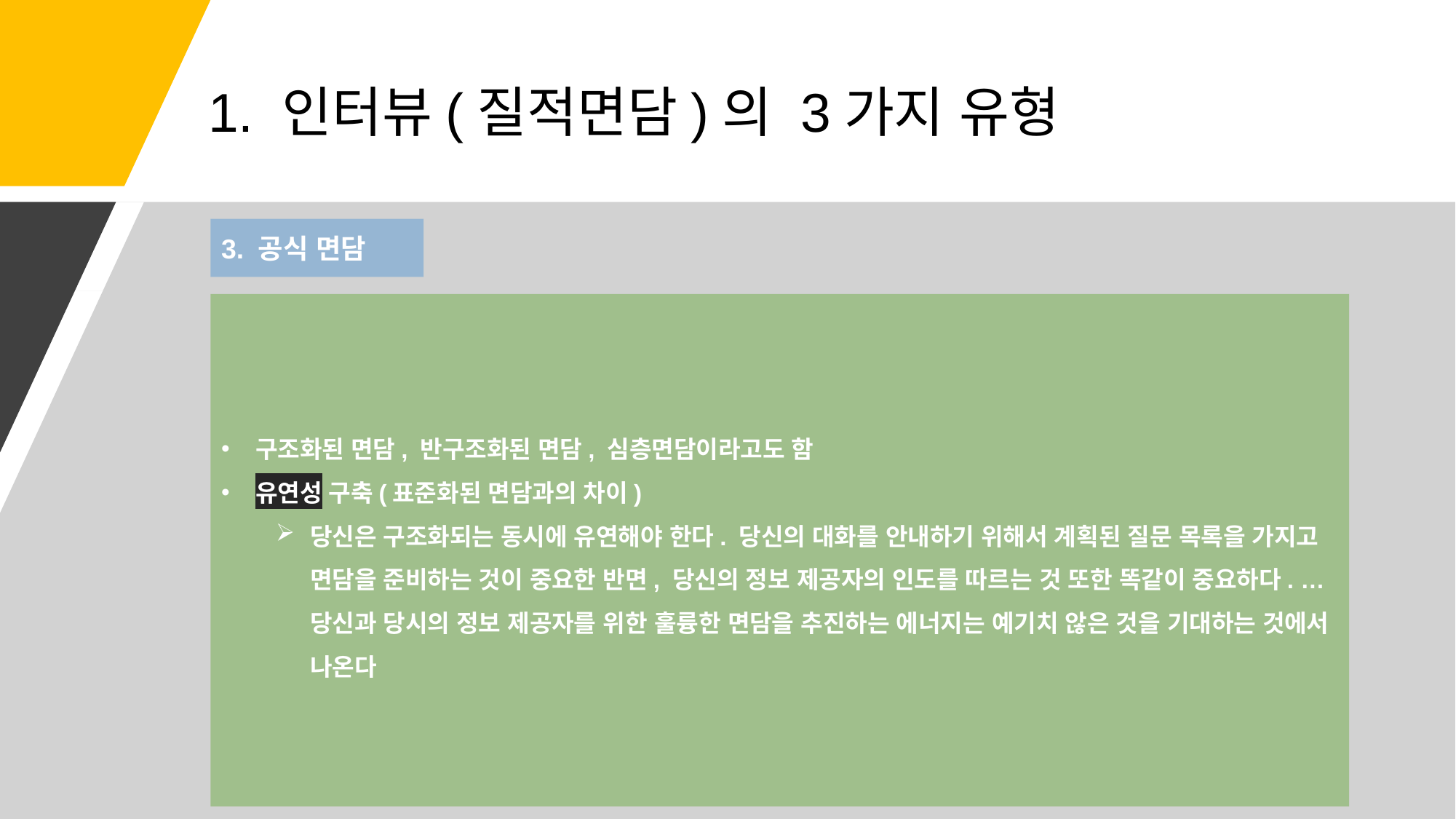

# 1. 인터뷰(질적면담)의 3가지 유형

3. 공식 면담
구조화된 면담, 반구조화된 면담, 심층면담이라고도 함
유연성 구축(표준화된 면담과의 차이)
당신은 구조화되는 동시에 유연해야 한다. 당신의 대화를 안내하기 위해서 계획된 질문 목록을 가지고 면담을 준비하는 것이 중요한 반면, 당신의 정보 제공자의 인도를 따르는 것 또한 똑같이 중요하다. … 당신과 당시의 정보 제공자를 위한 훌륭한 면담을 추진하는 에너지는 예기치 않은 것을 기대하는 것에서 나온다